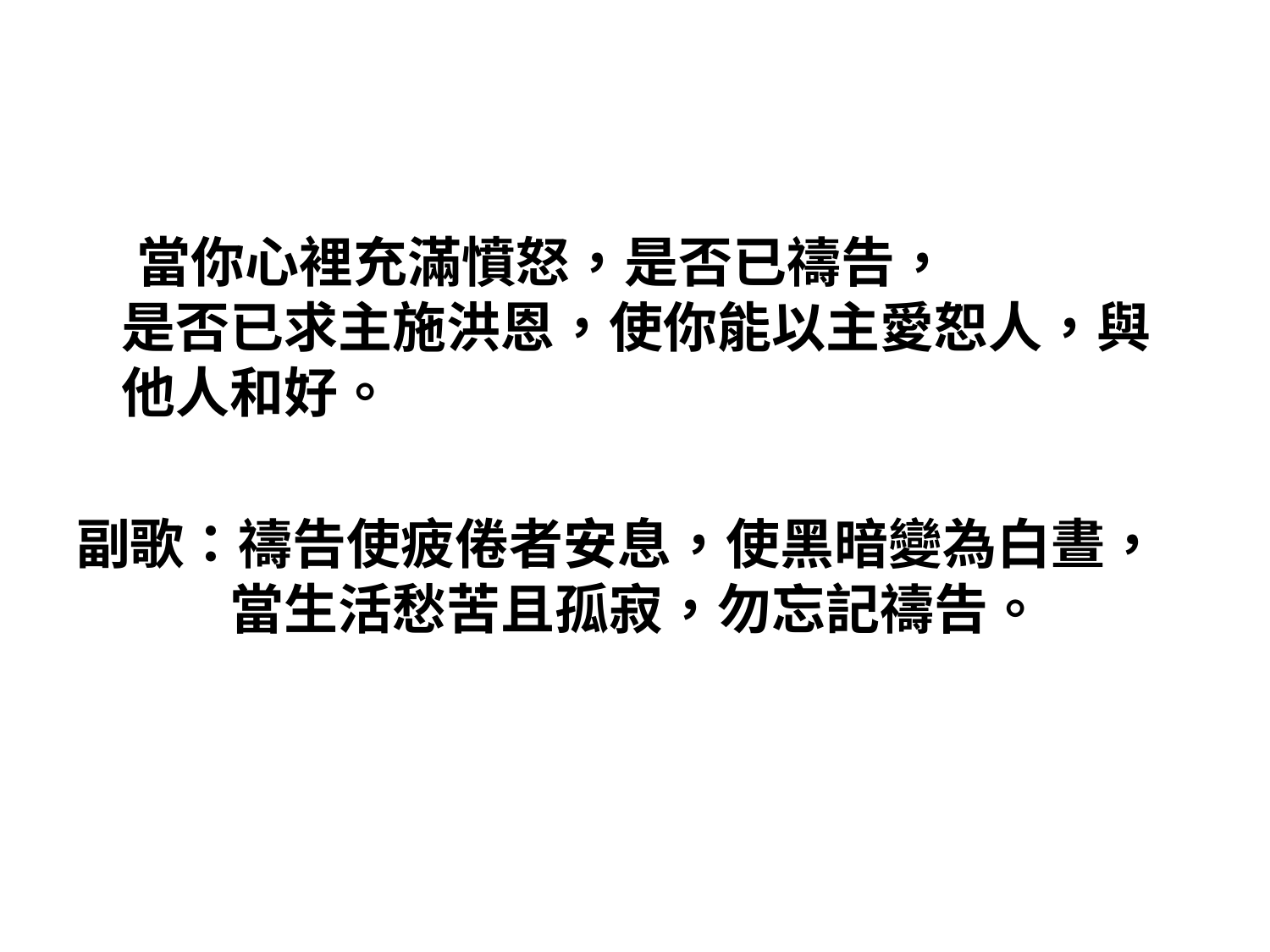

#
    當你心裡充滿憤怒，是否已禱告，
是否已求主施洪恩，使你能以主愛恕人，與他人和好。

副歌：禱告使疲倦者安息，使黑暗變為白晝，
　　當生活愁苦且孤寂，勿忘記禱告。